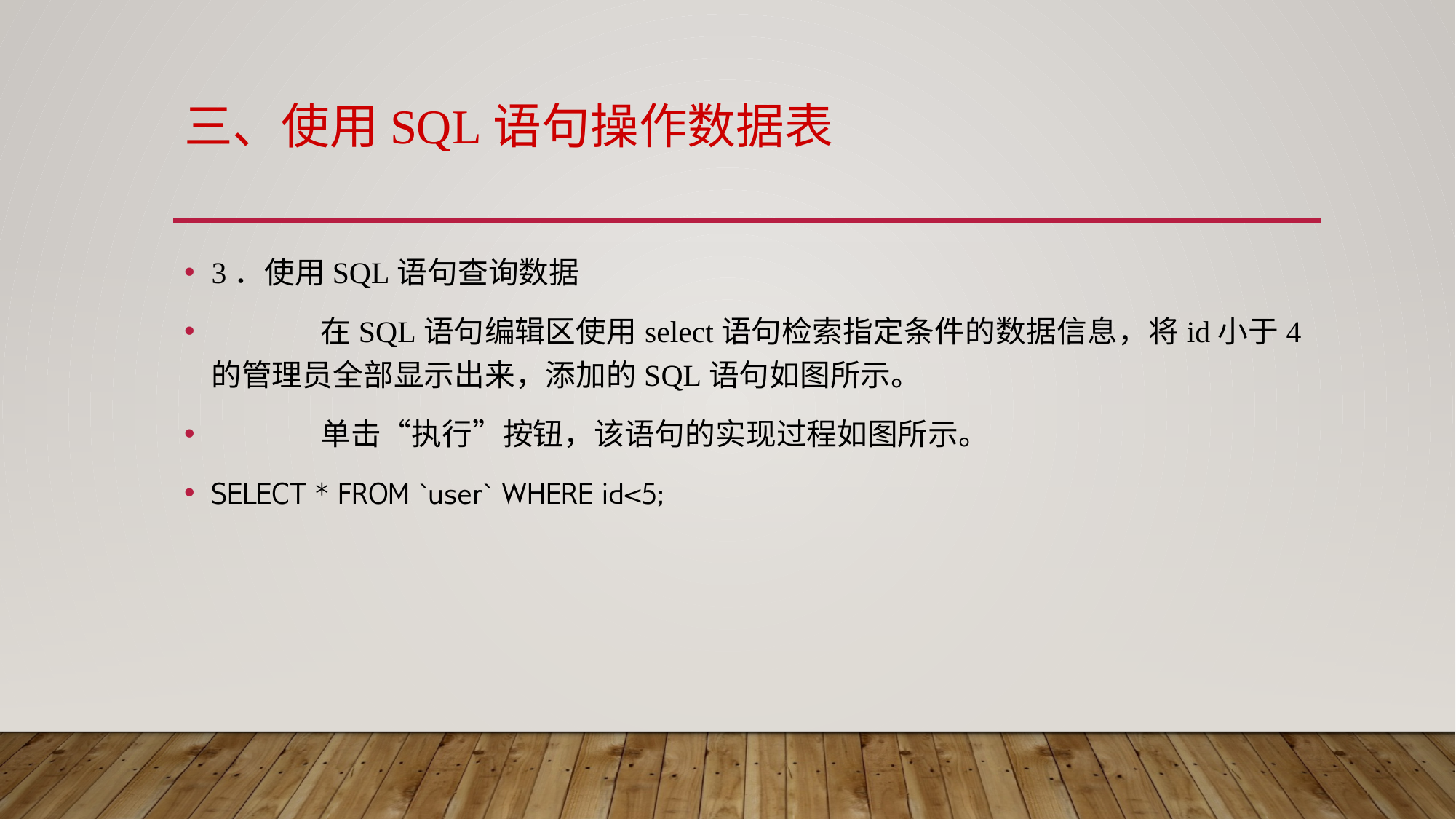

# 三、使用SQL语句操作数据表
3．使用SQL语句查询数据
	在SQL语句编辑区使用select语句检索指定条件的数据信息，将id小于4的管理员全部显示出来，添加的SQL语句如图所示。
	单击“执行”按钮，该语句的实现过程如图所示。
SELECT * FROM `user` WHERE id<5;